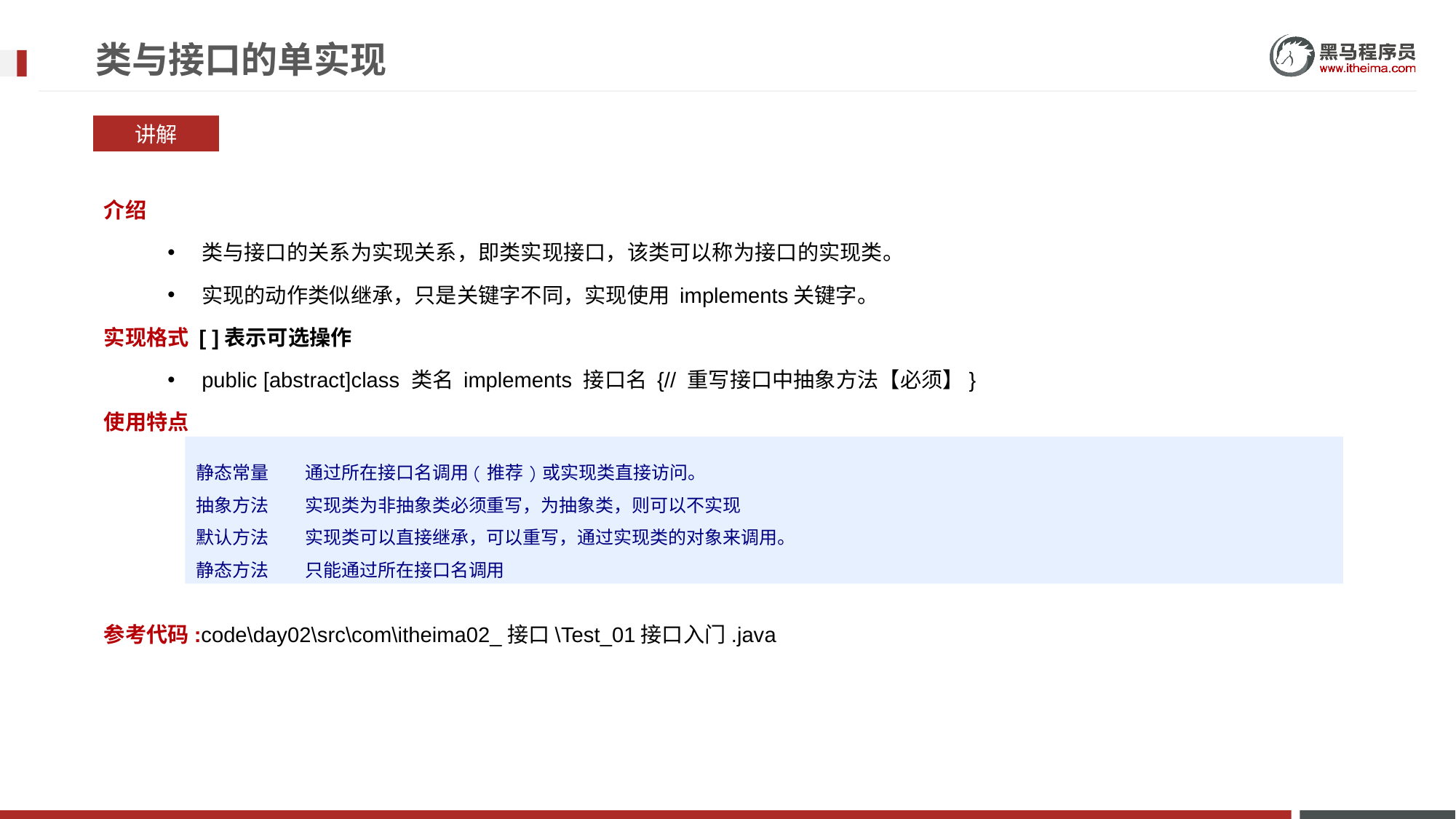

# 类与接口的单实现
讲解
介绍
类与接口的关系为实现关系，即类实现接口，该类可以称为接口的实现类。
实现的动作类似继承，只是关键字不同，实现使用 implements关键字。
实现格式 [ ]表示可选操作
public [abstract]class 类名 implements 接口名 {// 重写接口中抽象方法【必须】}
使用特点

参考代码:code\day02\src\com\itheima02_接口\Test_01接口入门.java
静态常量  	通过所在接口名调用(推荐)或实现类直接访问。
抽象方法	实现类为非抽象类必须重写，为抽象类，则可以不实现
默认方法	实现类可以直接继承，可以重写，通过实现类的对象来调用。
静态方法	只能通过所在接口名调用